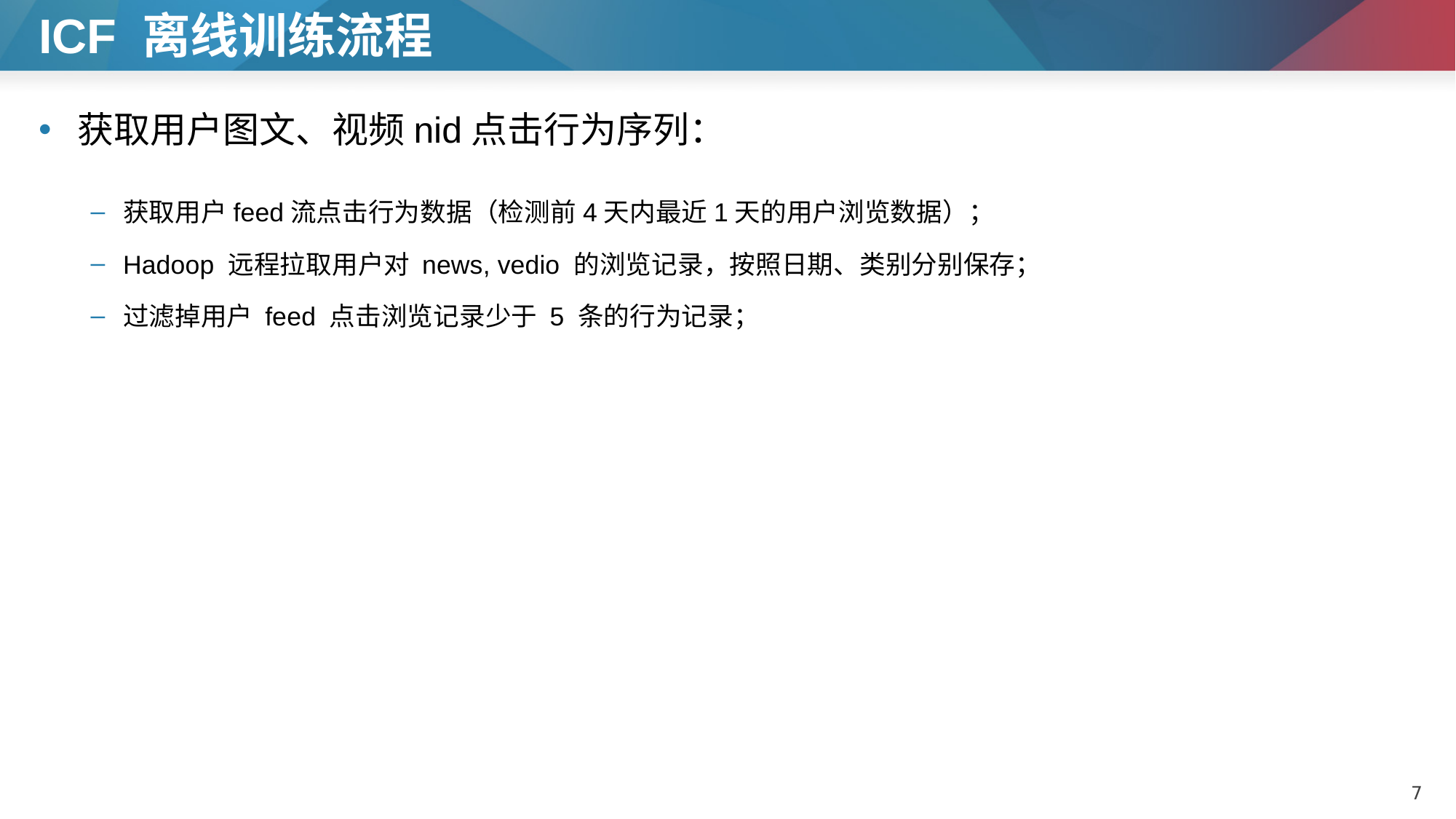

# ICF 离线训练流程
获取用户图文、视频nid点击行为序列：

获取用户feed流点击行为数据（检测前4天内最近1天的用户浏览数据）；
Hadoop 远程拉取用户对 news, vedio 的浏览记录，按照日期、类别分别保存；
过滤掉用户 feed 点击浏览记录少于 5 条的行为记录；